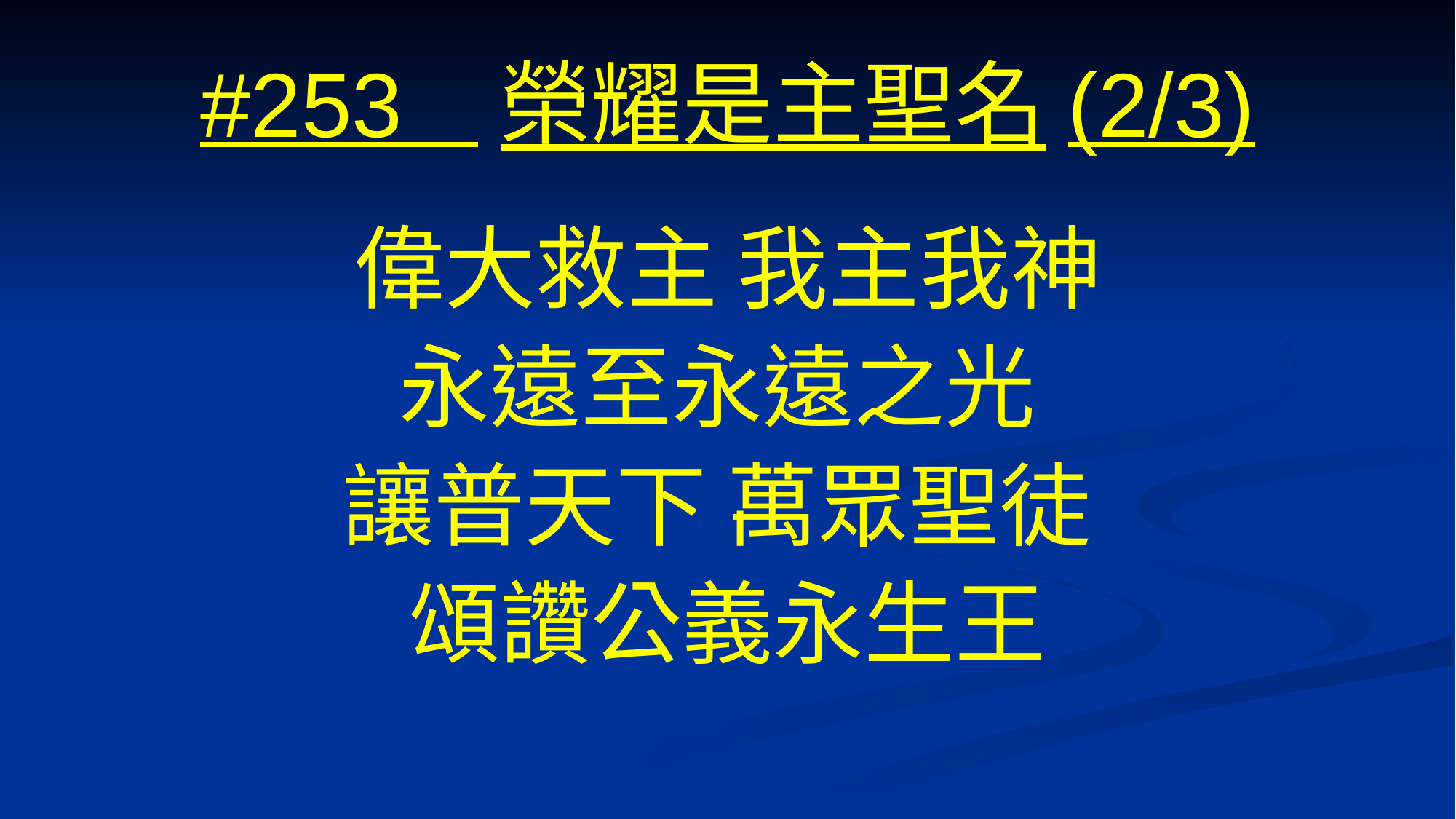

# #253   榮耀是主聖名(2/3)
偉大救主 我主我神
永遠至永遠之光
讓普天下 萬眾聖徒
頌讚公義永生王